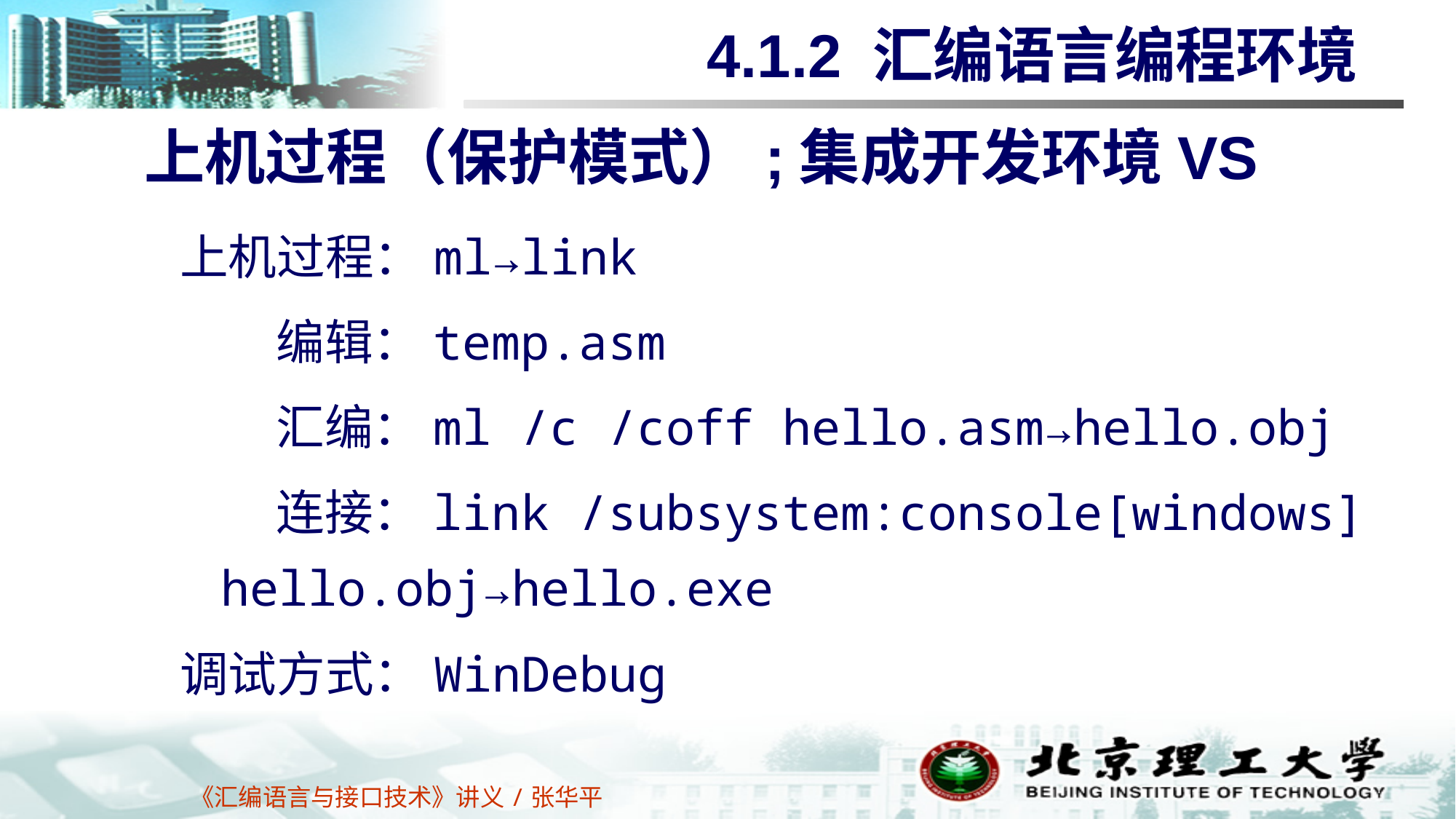

4.1.2 汇编语言编程环境
上机过程（保护模式）;集成开发环境VS
上机过程：ml→link
	    编辑：temp.asm
	    汇编：ml /c /coff hello.asm→hello.obj
	    连接：link /subsystem:console[windows] hello.obj→hello.exe
调试方式：WinDebug